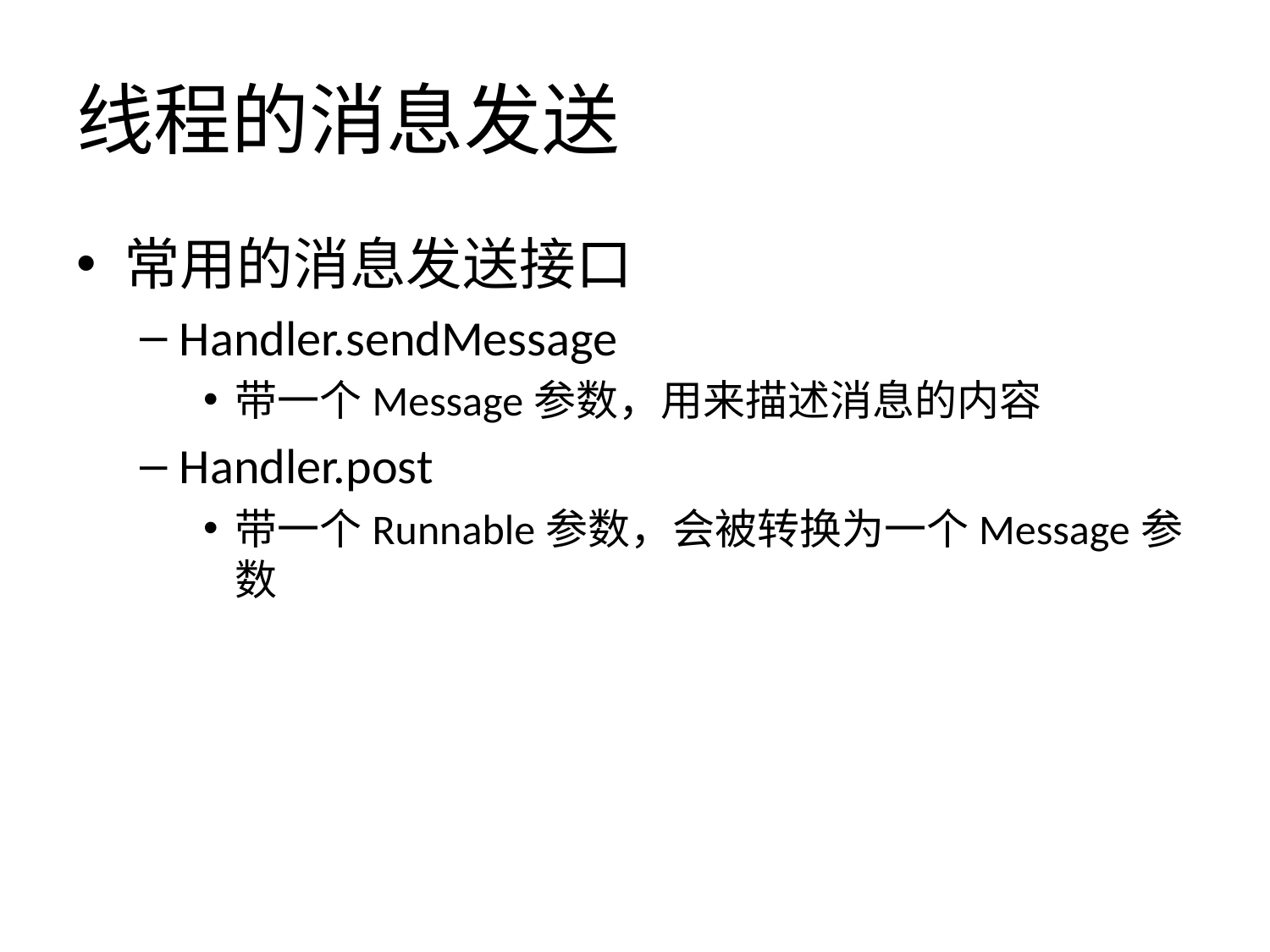

# 线程的消息发送
常用的消息发送接口
Handler.sendMessage
带一个Message参数，用来描述消息的内容
Handler.post
带一个Runnable参数，会被转换为一个Message参数